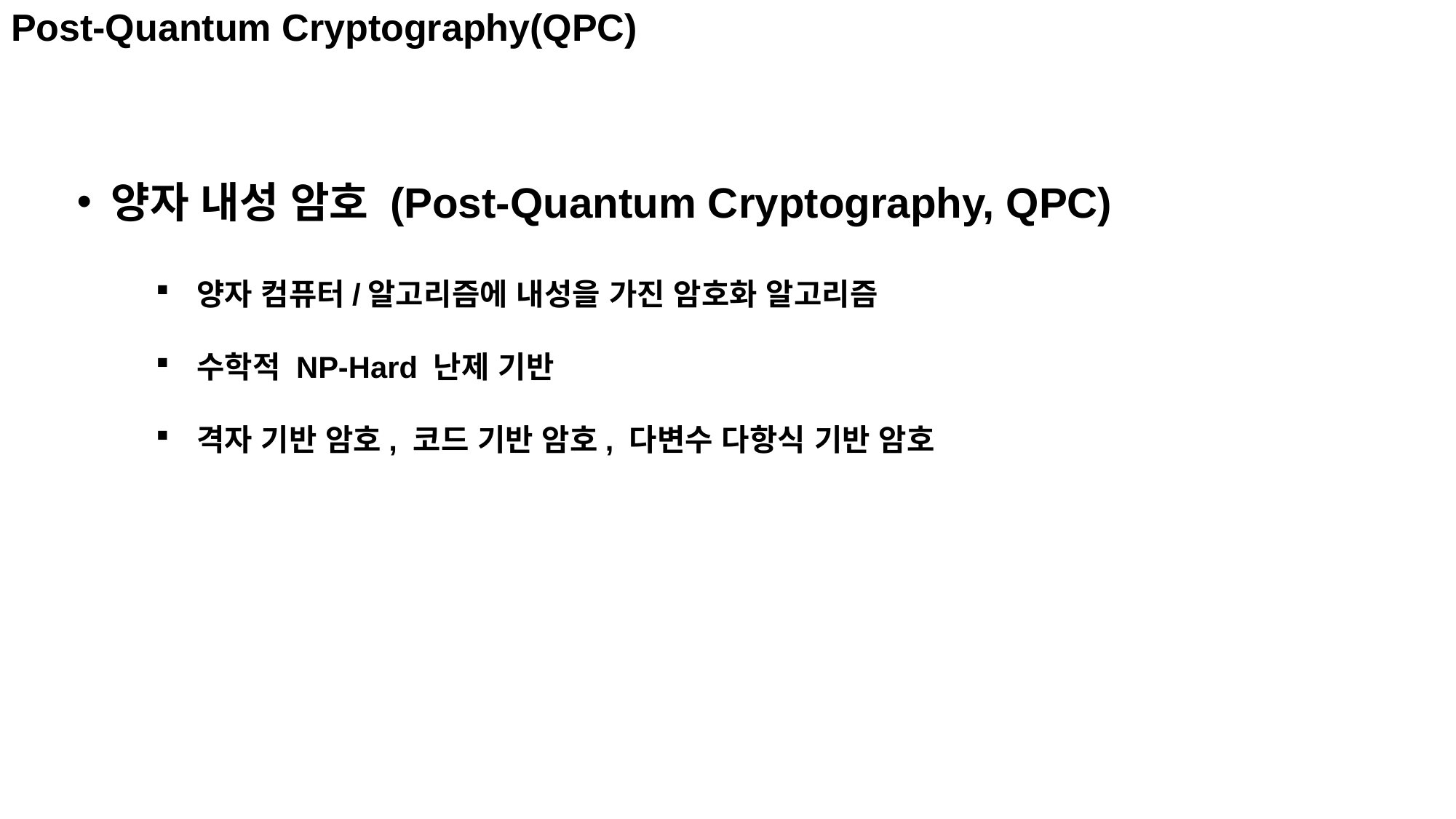

# Post-Quantum Cryptography(QPC)
양자 내성 암호 (Post-Quantum Cryptography, QPC)
양자 컴퓨터/알고리즘에 내성을 가진 암호화 알고리즘
수학적 NP-Hard 난제 기반
격자 기반 암호, 코드 기반 암호, 다변수 다항식 기반 암호